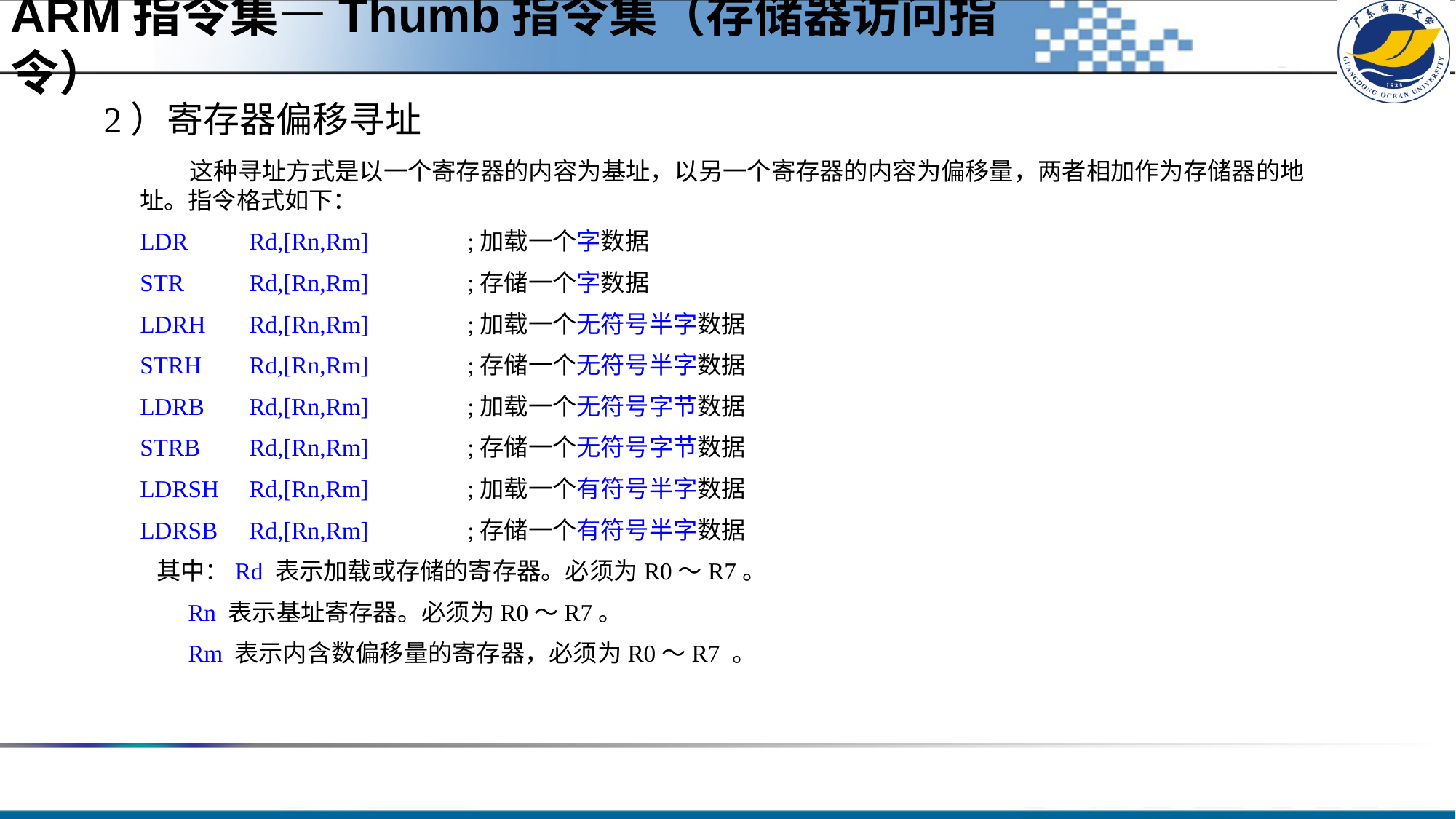

ARM指令集—Thumb指令集（存储器访问指令）
#
2）寄存器偏移寻址
        这种寻址方式是以一个寄存器的内容为基址，以另一个寄存器的内容为偏移量，两者相加作为存储器的地址。指令格式如下：
LDR	Rd,[Rn,Rm]	;加载一个字数据
STR	Rd,[Rn,Rm]	;存储一个字数据
LDRH	Rd,[Rn,Rm]	;加载一个无符号半字数据
STRH	Rd,[Rn,Rm]	;存储一个无符号半字数据
LDRB	Rd,[Rn,Rm]	;加载一个无符号字节数据
STRB	Rd,[Rn,Rm]	;存储一个无符号字节数据
LDRSH	Rd,[Rn,Rm]	;加载一个有符号半字数据
LDRSB	Rd,[Rn,Rm]	;存储一个有符号半字数据
  其中：Rd 表示加载或存储的寄存器。必须为R0～R7。
        Rn 表示基址寄存器。必须为R0～R7。
        Rm 表示内含数偏移量的寄存器，必须为R0～R7 。